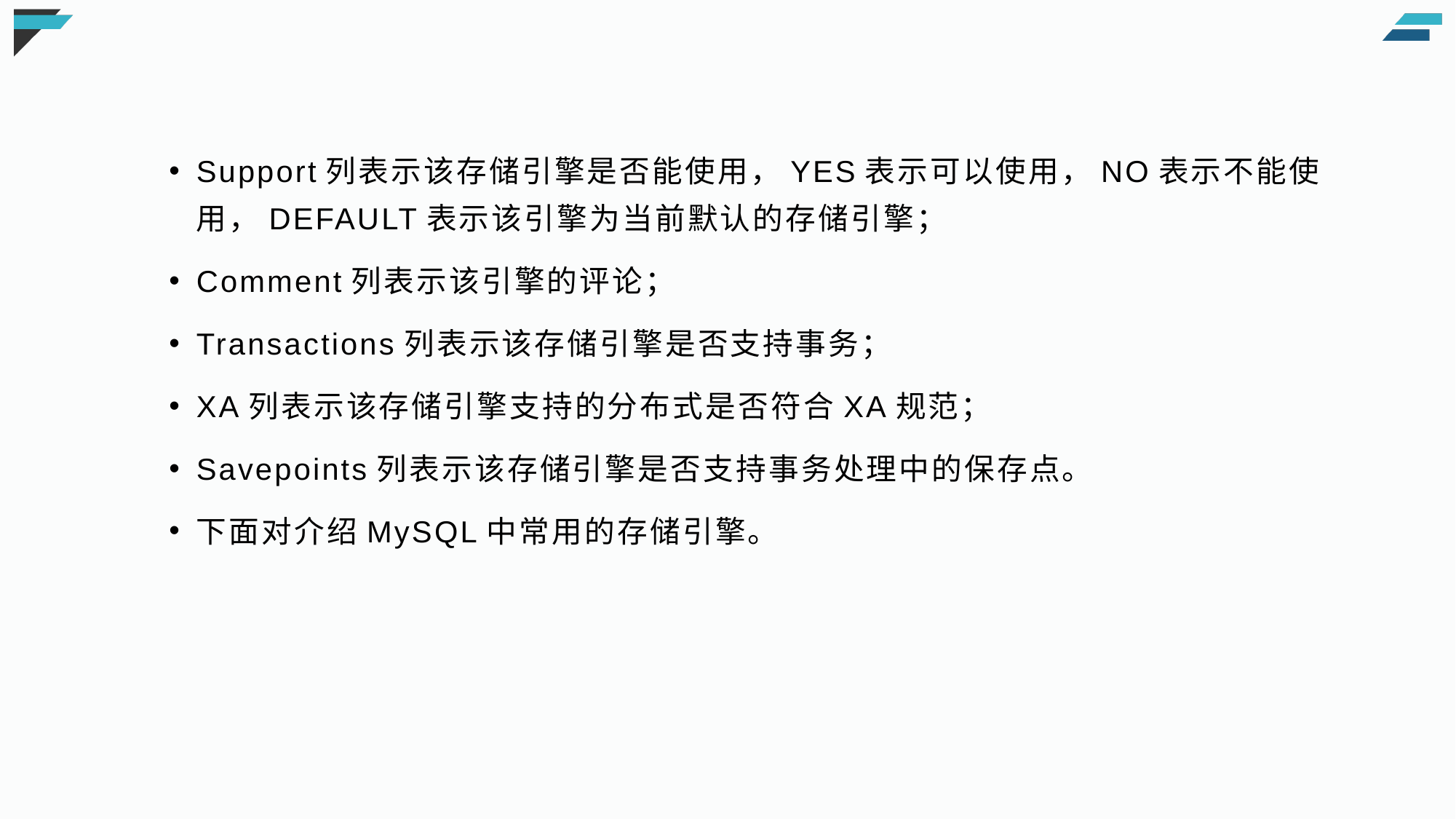

Support列表示该存储引擎是否能使用，YES表示可以使用，NO表示不能使用，DEFAULT表示该引擎为当前默认的存储引擎；
Comment列表示该引擎的评论；
Transactions列表示该存储引擎是否支持事务；
XA列表示该存储引擎支持的分布式是否符合XA规范；
Savepoints列表示该存储引擎是否支持事务处理中的保存点。
下面对介绍MySQL中常用的存储引擎。